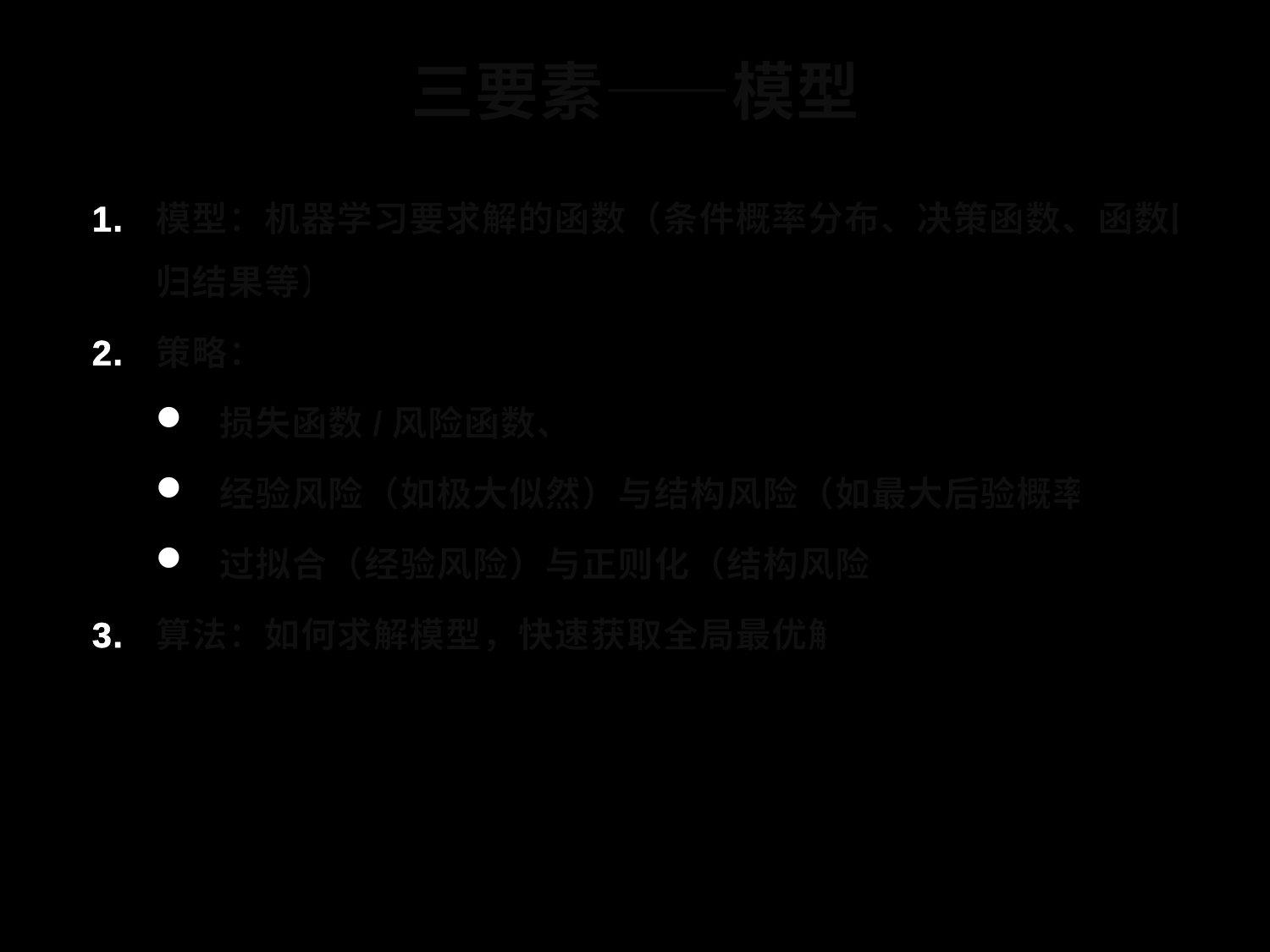

# 三要素——模型
模型：机器学习要求解的函数（条件概率分布、决策函数、函数回归结果等）
策略：
损失函数/风险函数、
经验风险（如极大似然）与结构风险（如最大后验概率）
过拟合（经验风险）与正则化（结构风险）
算法：如何求解模型，快速获取全局最优解